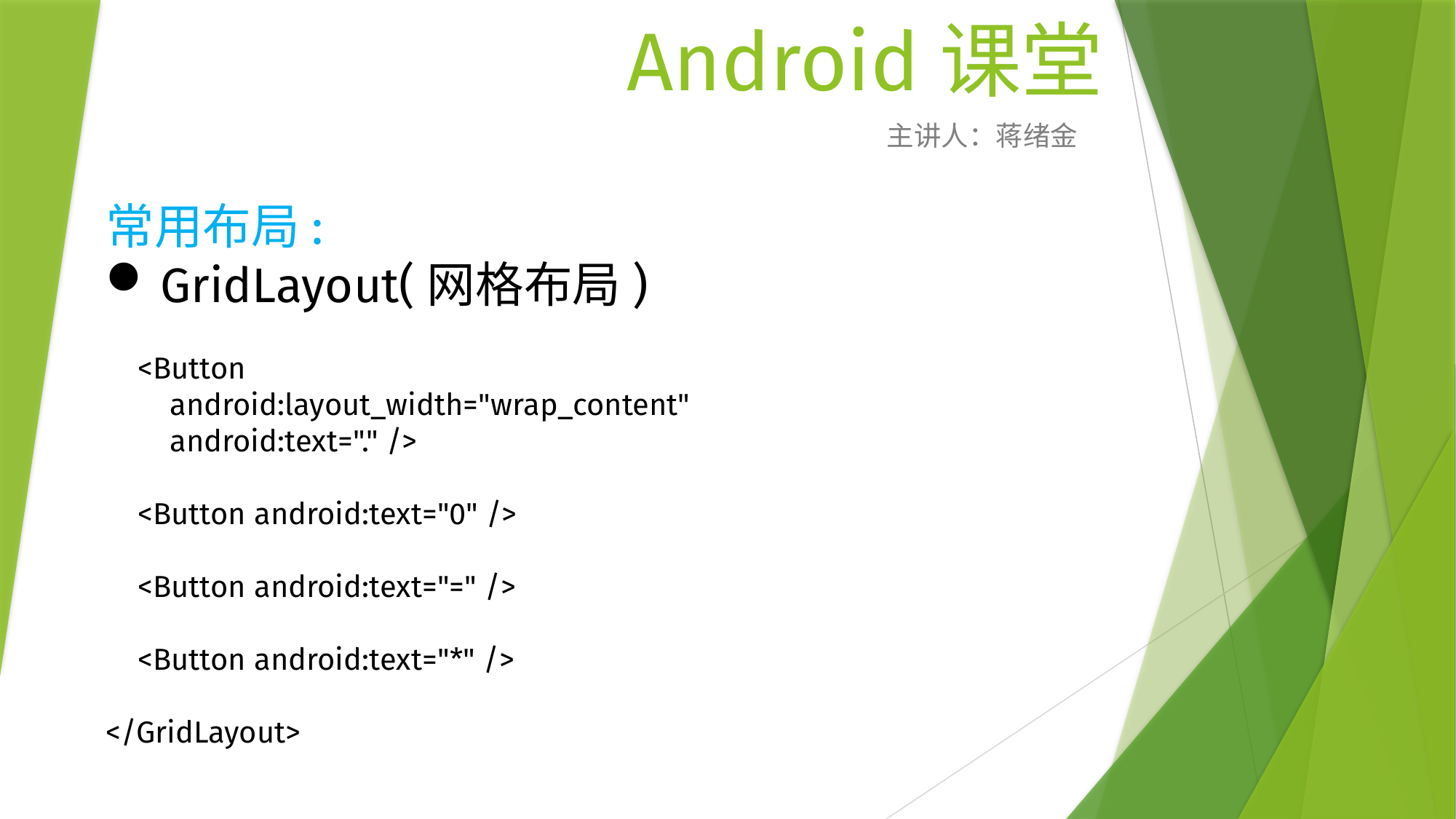

# Android课堂
主讲人：蒋绪金
常用布局:
GridLayout(网格布局)

    <Button
        android:layout_width="wrap_content"
        android:text="." />

    <Button android:text="0" />

    <Button android:text="=" />

    <Button android:text="*" />

</GridLayout>